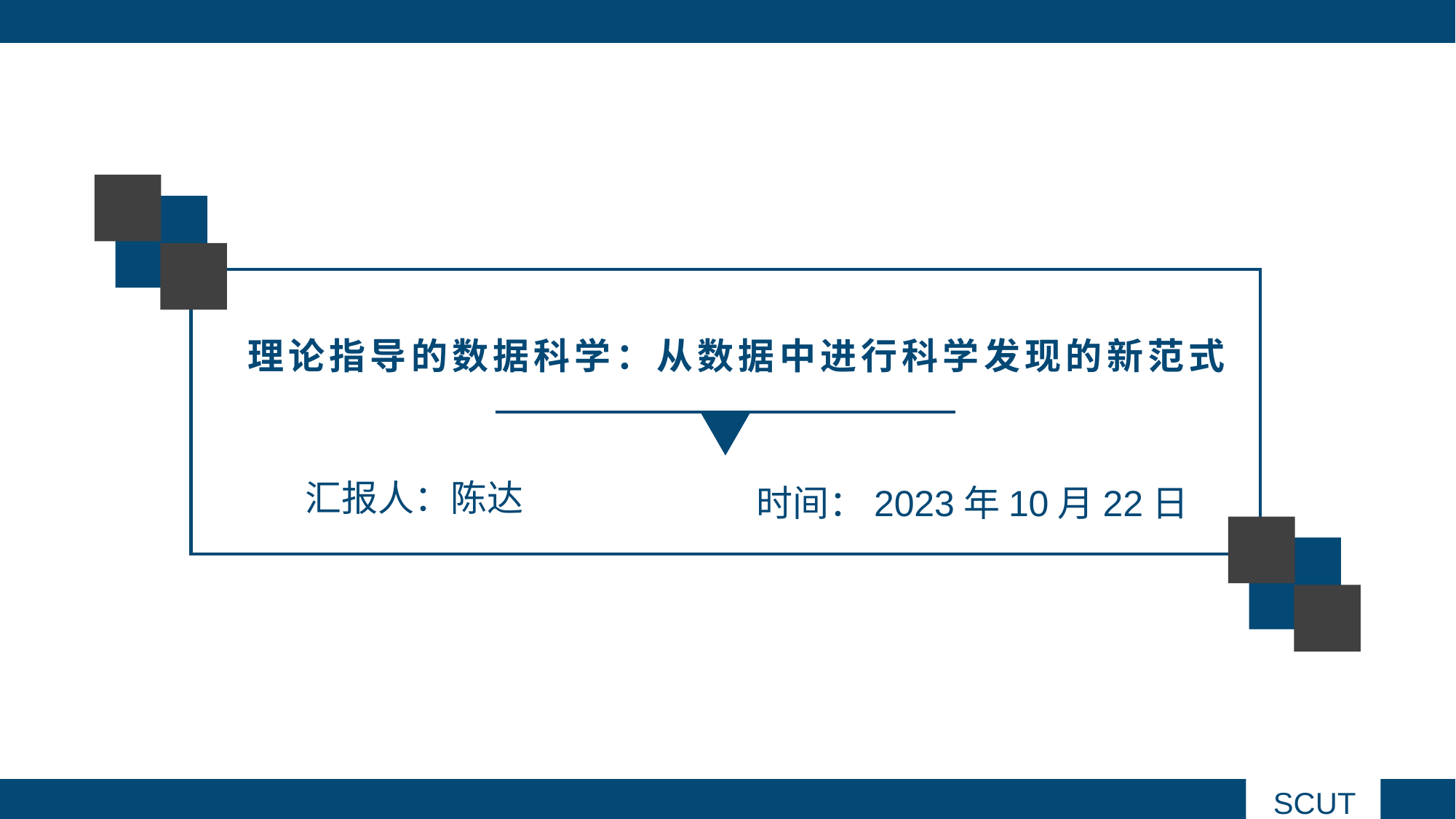

理论指导的数据科学：从数据中进行科学发现的新范式

汇报人：陈达
时间：2023年10月22日

SCUT